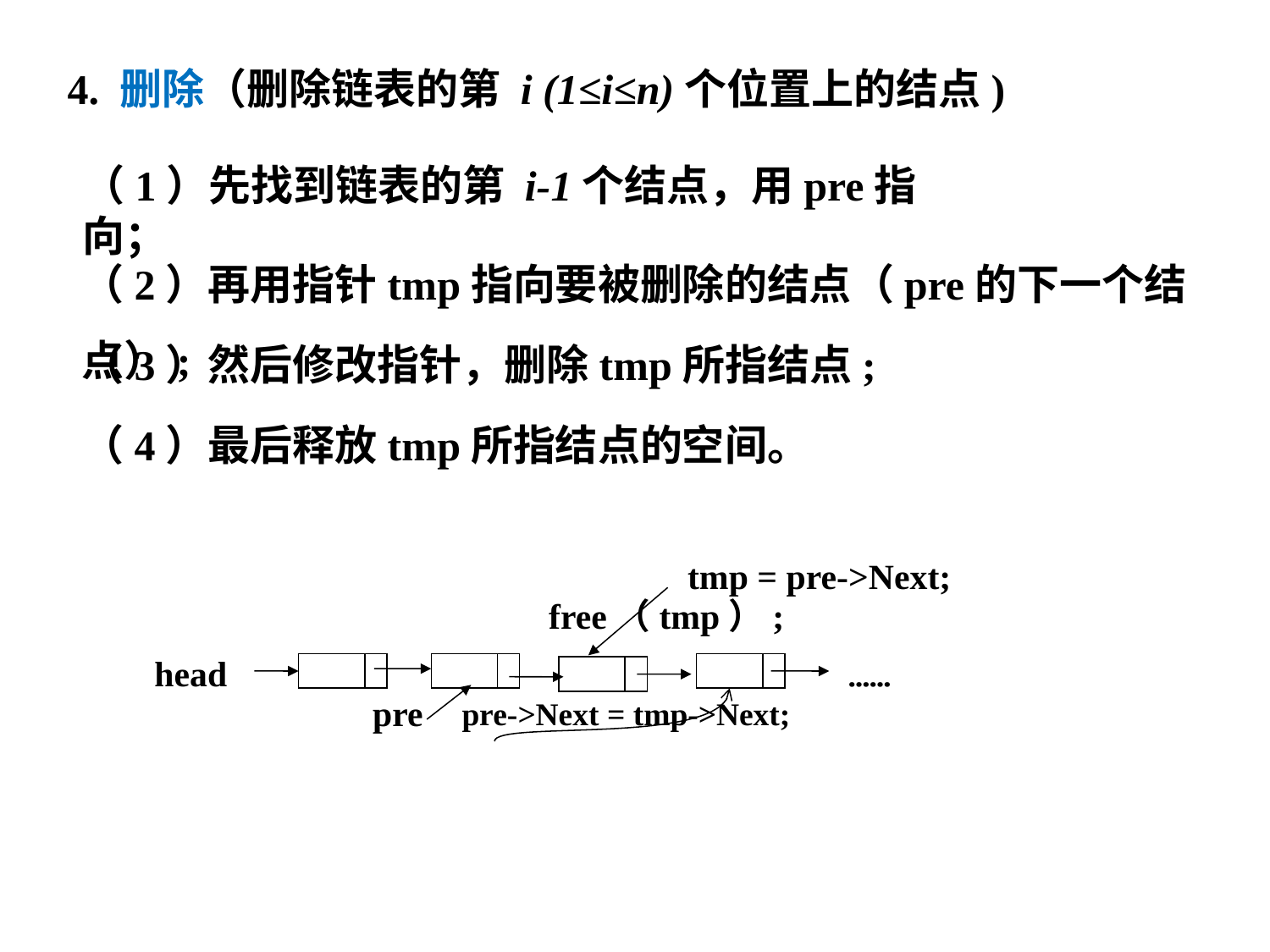

4. 删除（删除链表的第 i (1≤i≤n)个位置上的结点)
（1）先找到链表的第 i-1个结点，用pre指向；
（2）再用指针tmp指向要被删除的结点（pre的下一个结点）;
（3）然后修改指针，删除tmp所指结点;
（4）最后释放tmp所指结点的空间。
tmp = pre->Next;

free（tmp）;
head

……

pre

pre->Next = tmp->Next;